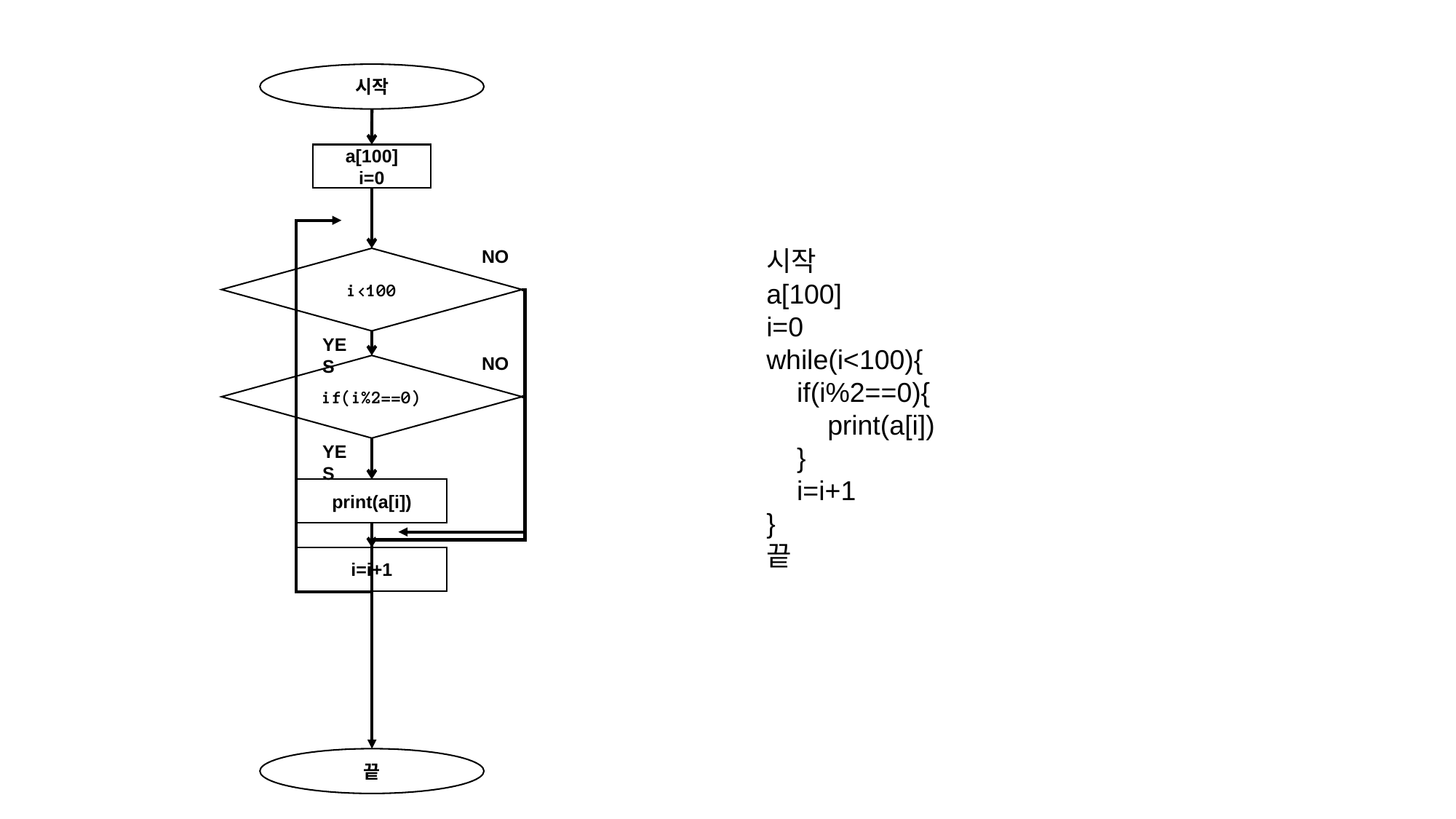

시작
a[100]
i=0
시작
a[100]
i=0
while(i<100){
    if(i%2==0){
        print(a[i])
    }
    i=i+1
}
끝
NO
i<100
YES
NO
if(i%2==0)
YES
print(a[i])
i=i+1
끝